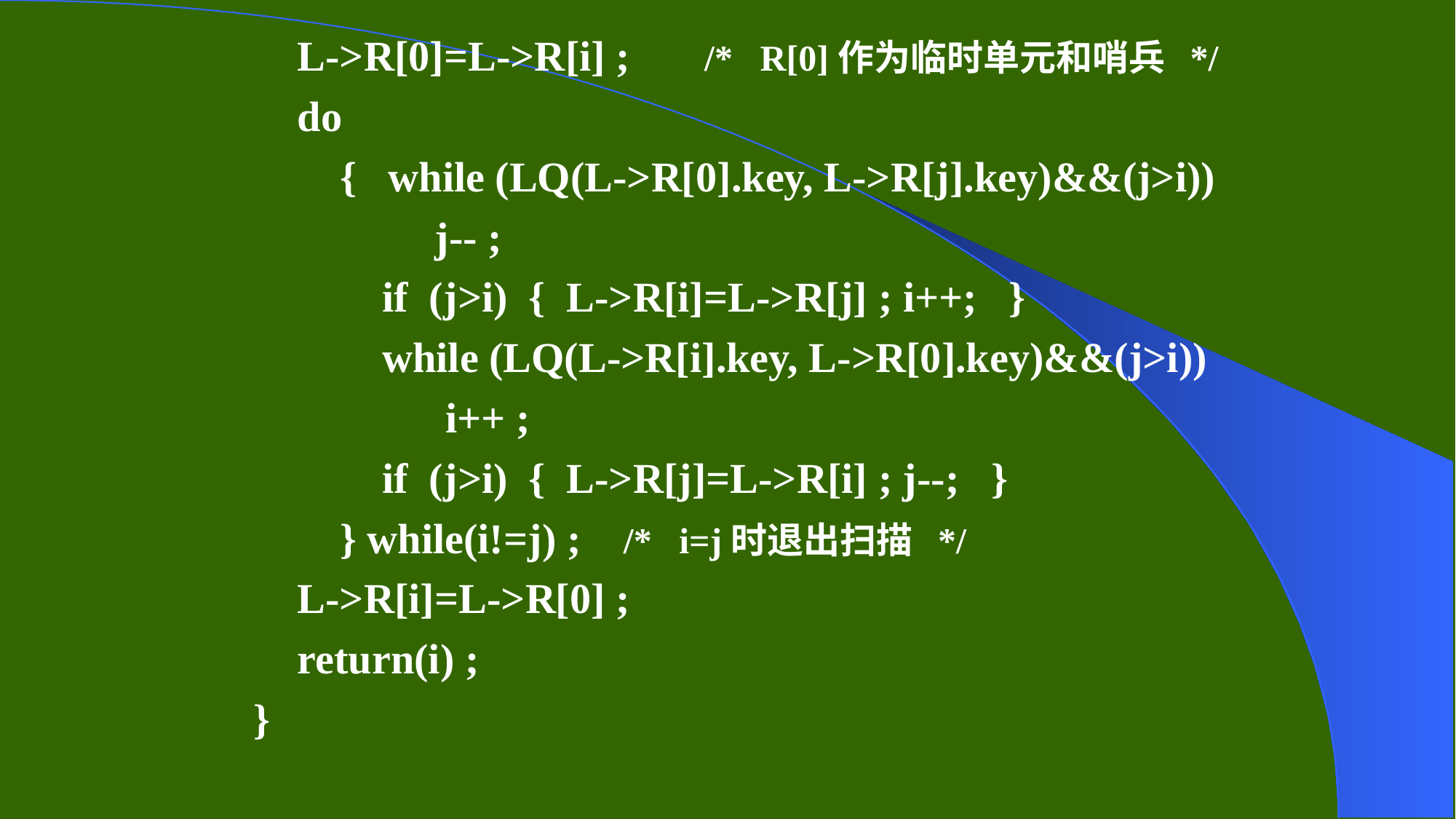

L->R[0]=L->R[i] ;       /*   R[0]作为临时单元和哨兵  */
do
{   while (LQ(L->R[0].key, L->R[j].key)&&(j>i))
     j-- ;
if  (j>i)  {  L->R[i]=L->R[j] ; i++;   }
while (LQ(L->R[i].key, L->R[0].key)&&(j>i))
      i++ ;
if  (j>i)  {  L->R[j]=L->R[i] ; j--;   }
} while(i!=j) ;    /*   i=j时退出扫描  */
L->R[i]=L->R[0] ;
return(i) ;
}